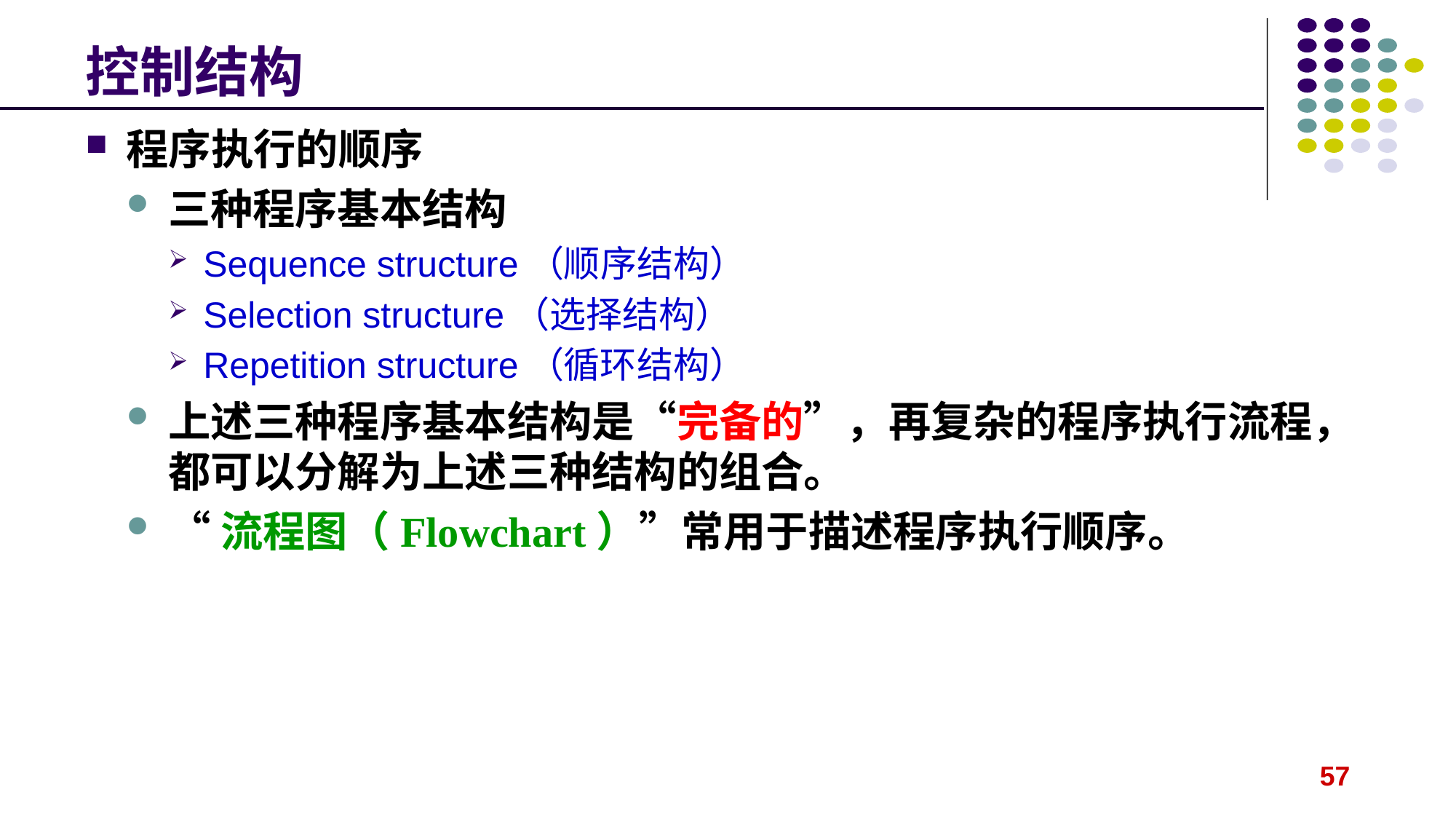

# 控制结构
程序执行的顺序
三种程序基本结构
Sequence structure（顺序结构）
Selection structure（选择结构）
Repetition structure（循环结构）
上述三种程序基本结构是“完备的”，再复杂的程序执行流程，都可以分解为上述三种结构的组合。
“流程图（Flowchart）”常用于描述程序执行顺序。